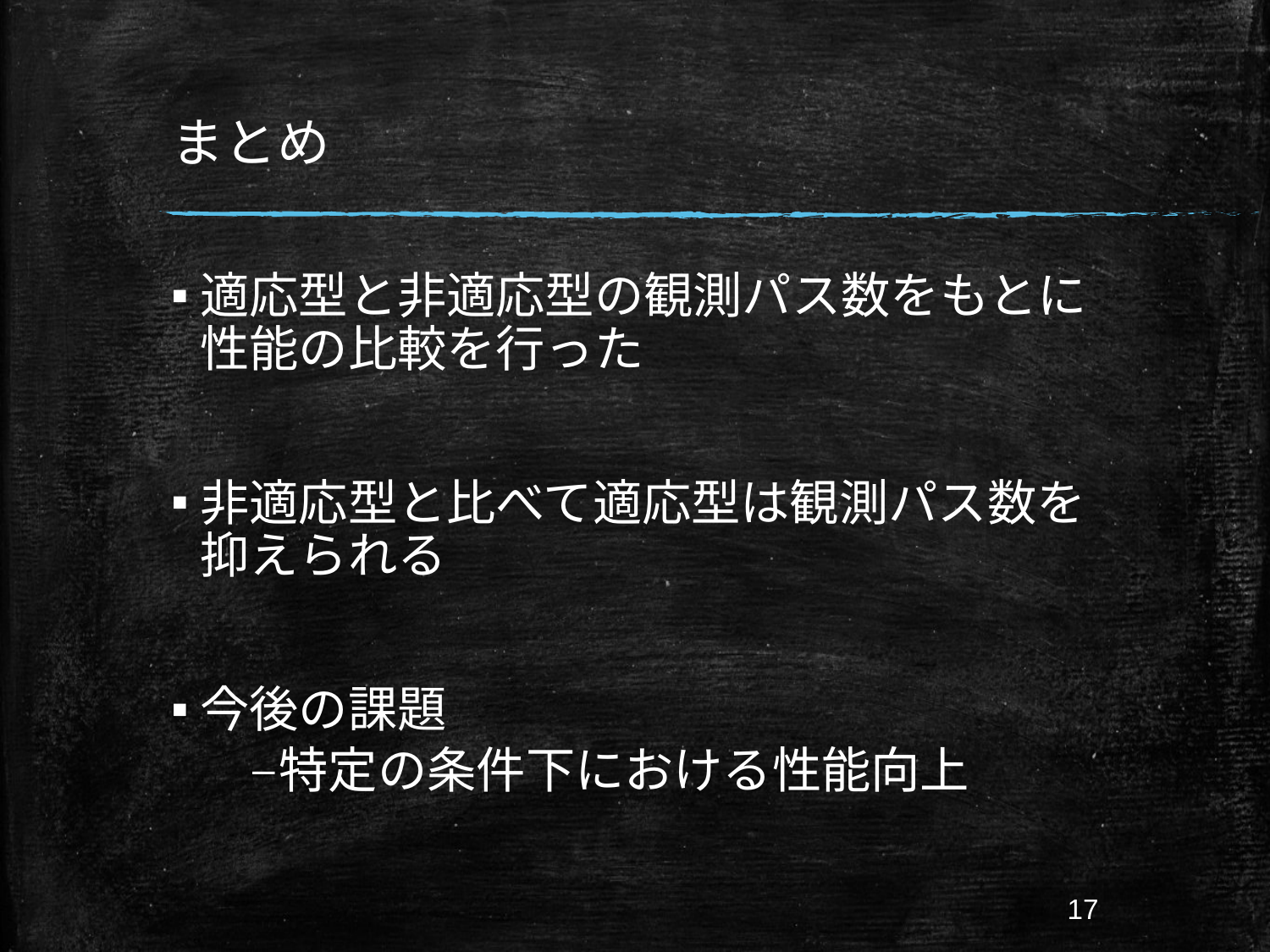

# まとめ
適応型と非適応型の観測パス数をもとに性能の比較を行った

非適応型と比べて適応型は観測パス数を抑えられる

今後の課題
特定の条件下における性能向上

17